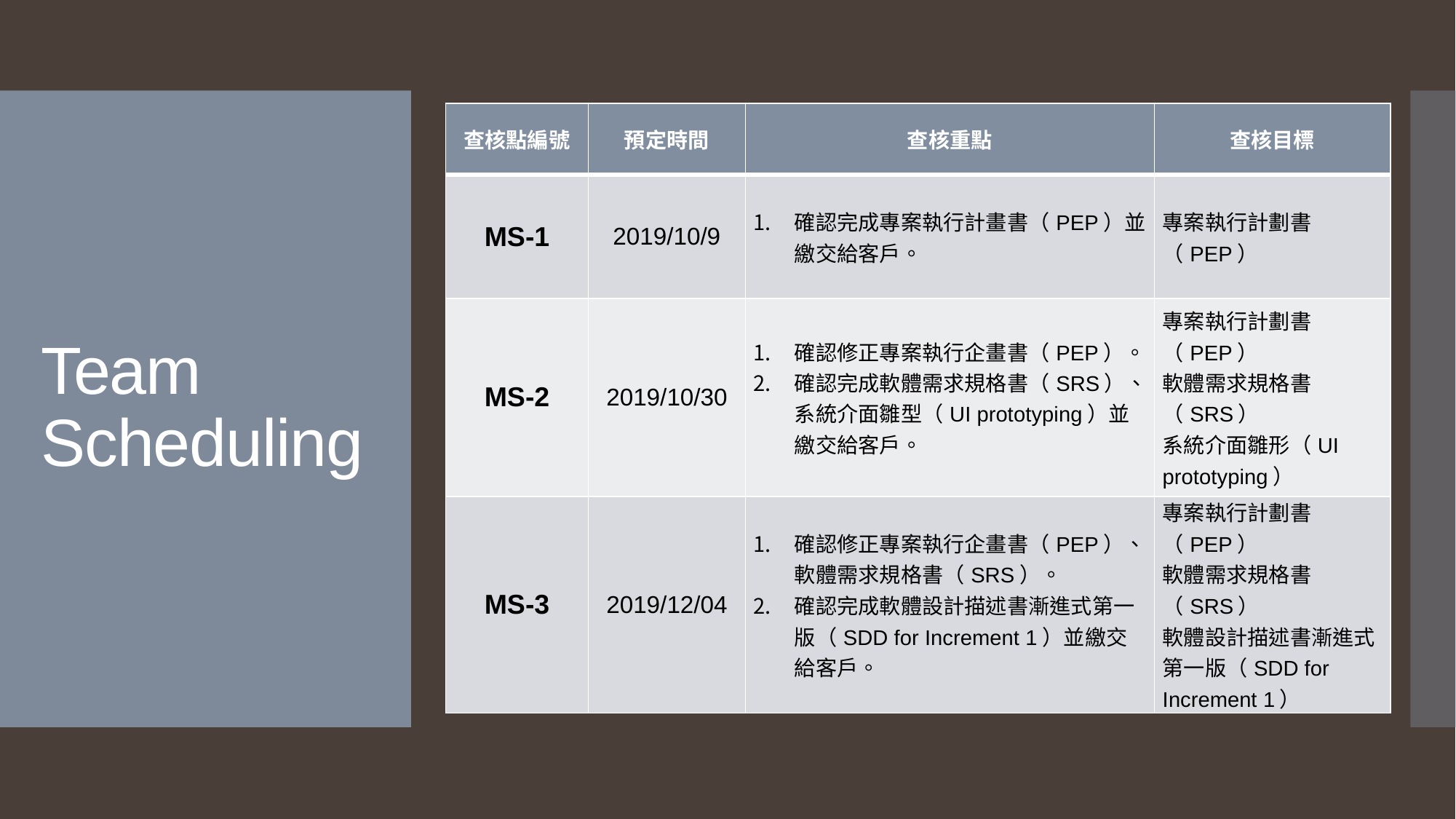

| 查核點編號 | 預定時間 | 查核重點 | 查核目標 |
| --- | --- | --- | --- |
| MS-1 | 2019/10/9 | 確認完成專案執行計畫書（PEP）並繳交給客戶。 | 專案執行計劃書（PEP） |
| MS-2 | 2019/10/30 | 確認修正專案執行企畫書（PEP）。 確認完成軟體需求規格書（SRS）、系統介面雛型（UI prototyping）並繳交給客戶。 | 專案執行計劃書（PEP） 軟體需求規格書（SRS） 系統介面雛形（UI prototyping） |
| MS-3 | 2019/12/04 | 確認修正專案執行企畫書（PEP）、軟體需求規格書（SRS）。 確認完成軟體設計描述書漸進式第一版（SDD for Increment 1）並繳交給客戶。 | 專案執行計劃書（PEP） 軟體需求規格書（SRS） 軟體設計描述書漸進式第一版（SDD for Increment 1） |
# Team Scheduling